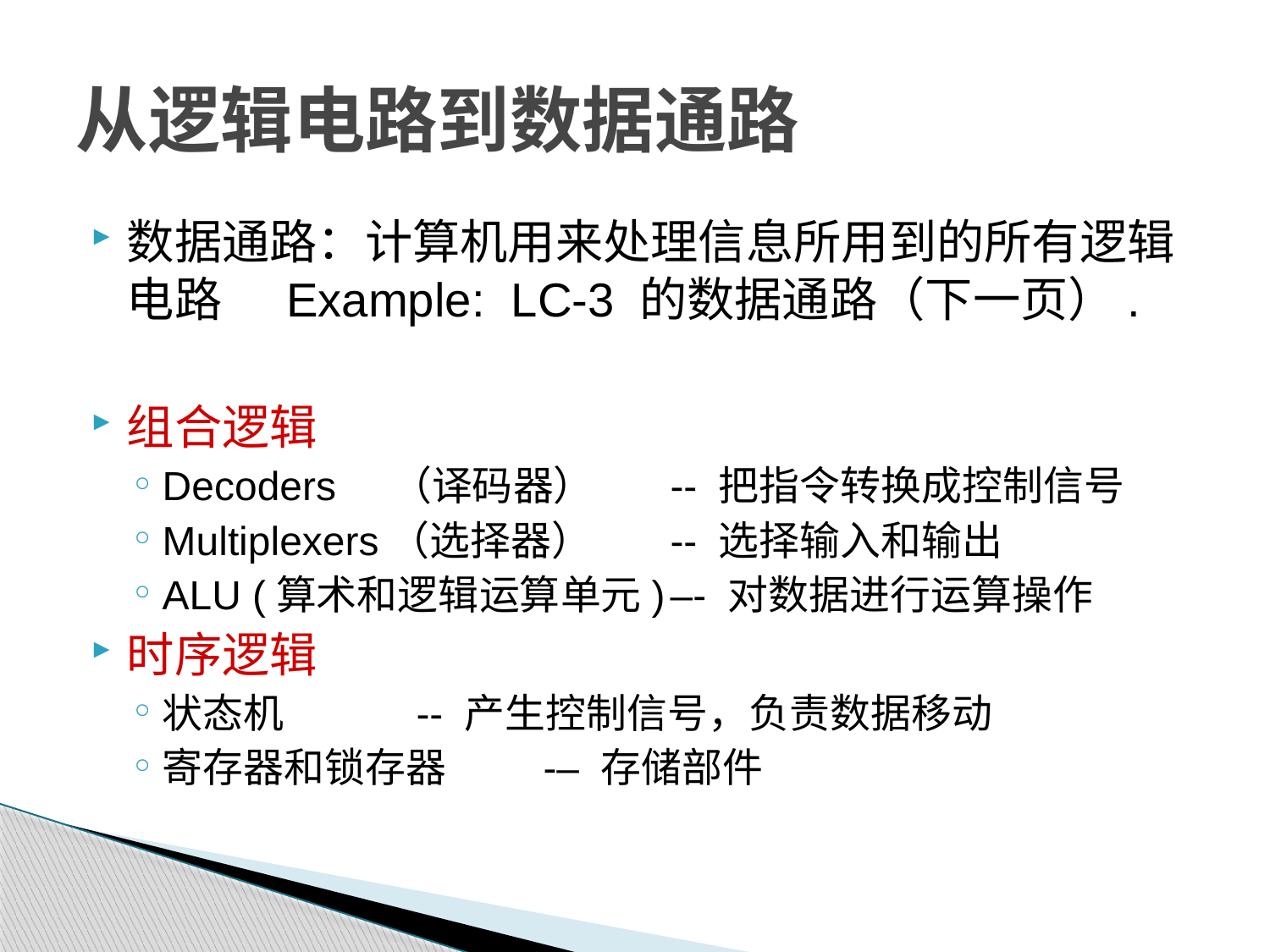

# 从逻辑电路到数据通路
数据通路：计算机用来处理信息所用到的所有逻辑电路     Example:  LC-3 的数据通路（下一页）.

组合逻辑
Decoders    （译码器）   	-- 把指令转换成控制信号
Multiplexers（选择器）    	-- 选择输入和输出
ALU (算术和逻辑运算单元)	–- 对数据进行运算操作
时序逻辑
状态机         	-- 产生控制信号，负责数据移动
寄存器和锁存器	-– 存储部件